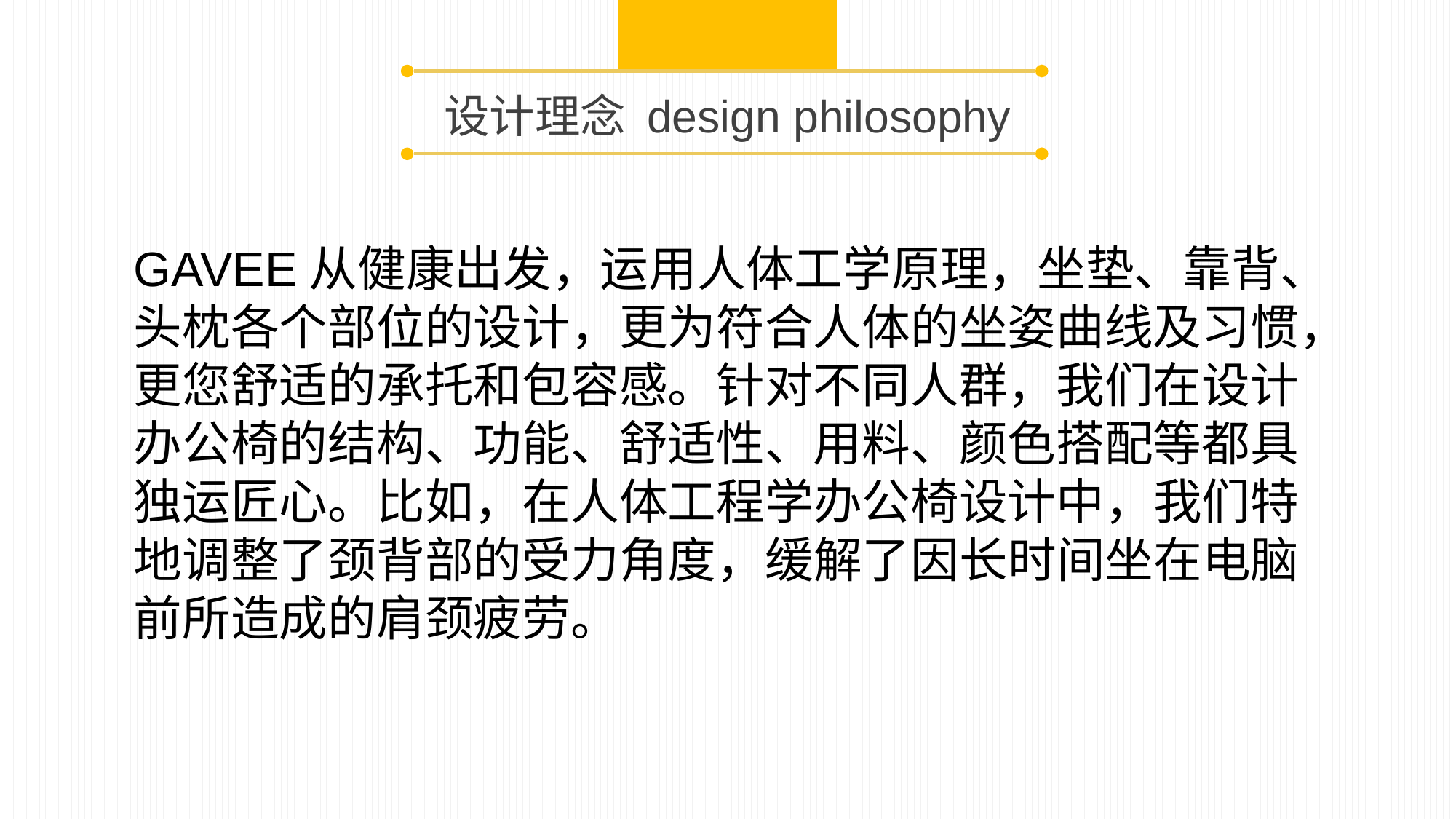

设计理念 design philosophy

GAVEE从健康出发，运用人体工学原理，坐垫、靠背、头枕各个部位的设计，更为符合人体的坐姿曲线及习惯，更您舒适的承托和包容感。针对不同人群，我们在设计办公椅的结构、功能、舒适性、用料、颜色搭配等都具独运匠心。比如，在人体工程学办公椅设计中，我们特地调整了颈背部的受力角度，缓解了因长时间坐在电脑前所造成的肩颈疲劳。